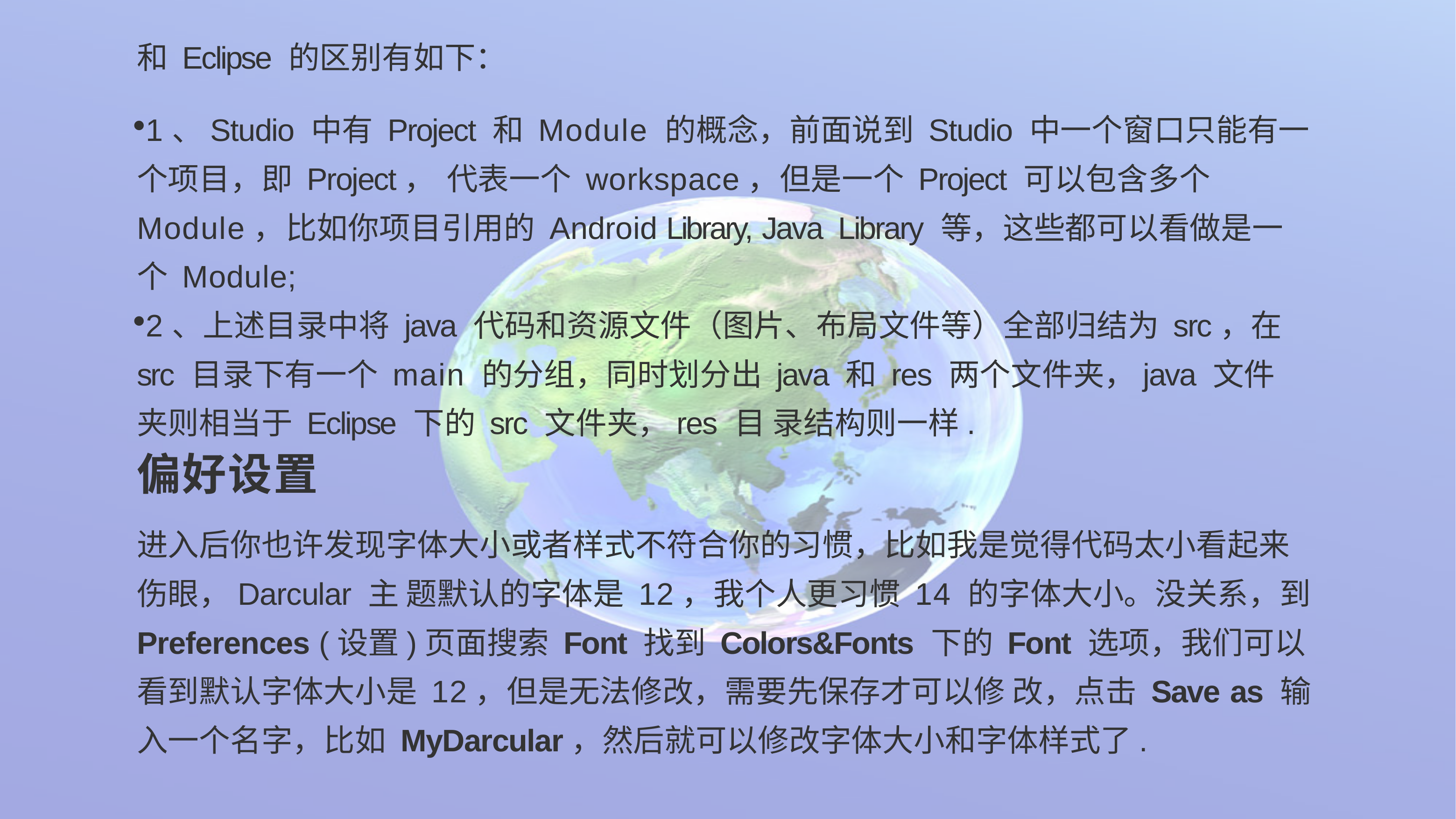

和 Eclipse 的区别有如下：
1、Studio 中有 Project 和 Module 的概念，前面说到 Studio 中一个窗口只能有一个项目，即 Project，  代表一个 workspace，但是一个 Project 可以包含多个 Module，比如你项目引用的 Android Library, Java  Library 等，这些都可以看做是一个 Module;
2、上述目录中将 java 代码和资源文件（图片、布局文件等）全部归结为 src，在 src 目录下有一个 main 的分组，同时划分出 java 和 res 两个文件夹，java 文件夹则相当于 Eclipse 下的 src 文件夹，res 目 录结构则一样.
偏好设置
进入后你也许发现字体大小或者样式不符合你的习惯，比如我是觉得代码太小看起来伤眼，Darcular 主 题默认的字体是 12，我个人更习惯 14 的字体大小。没关系，到 Preferences (设置)页面搜索 Font 找到 Colors&Fonts 下的 Font 选项，我们可以看到默认字体大小是 12，但是无法修改，需要先保存才可以修 改，点击 Save as 输入一个名字，比如 MyDarcular，然后就可以修改字体大小和字体样式了.